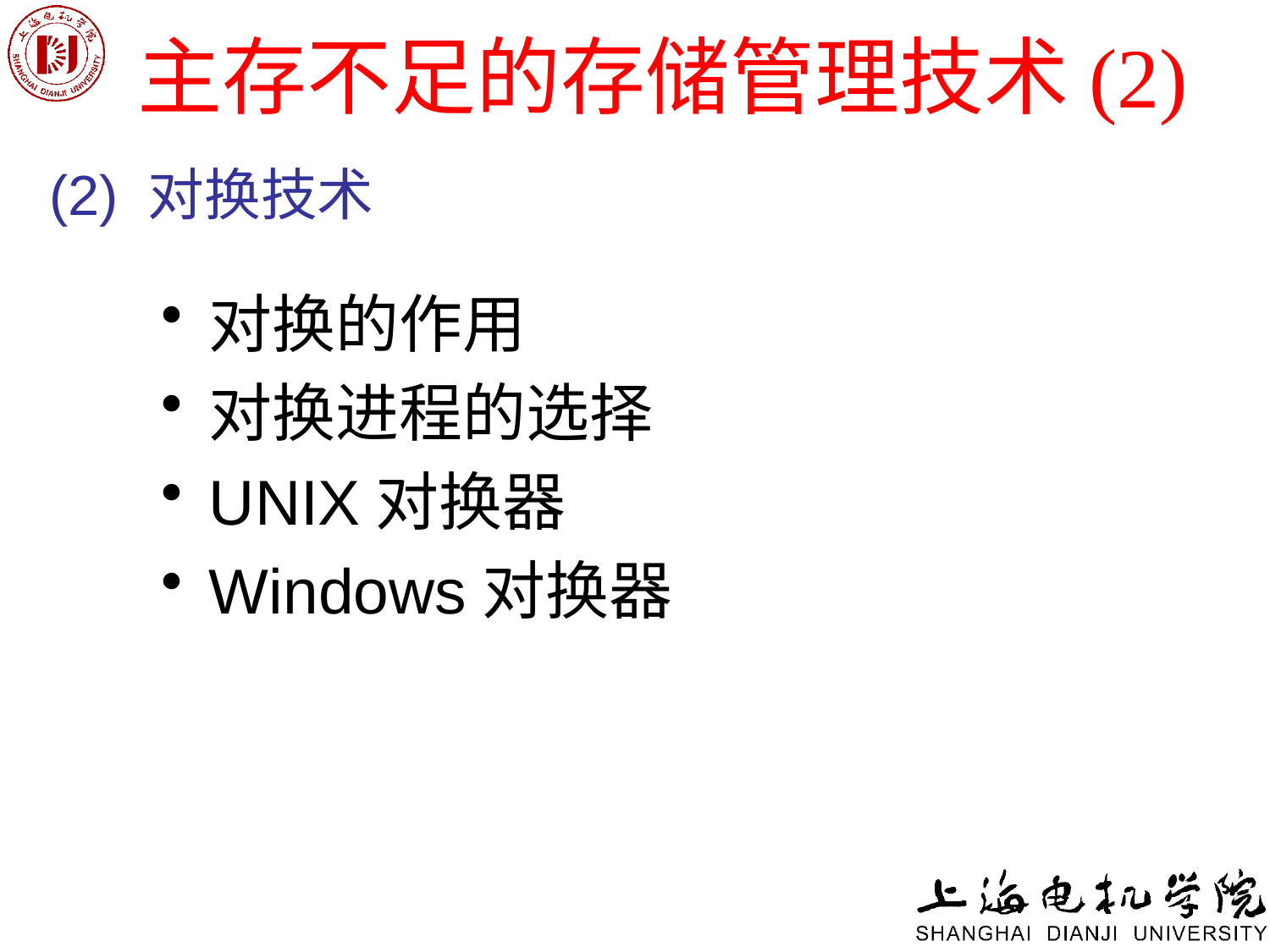

# 主存不足的存储管理技术(2)
(2) 对换技术
对换的作用
对换进程的选择
UNIX对换器
Windows对换器